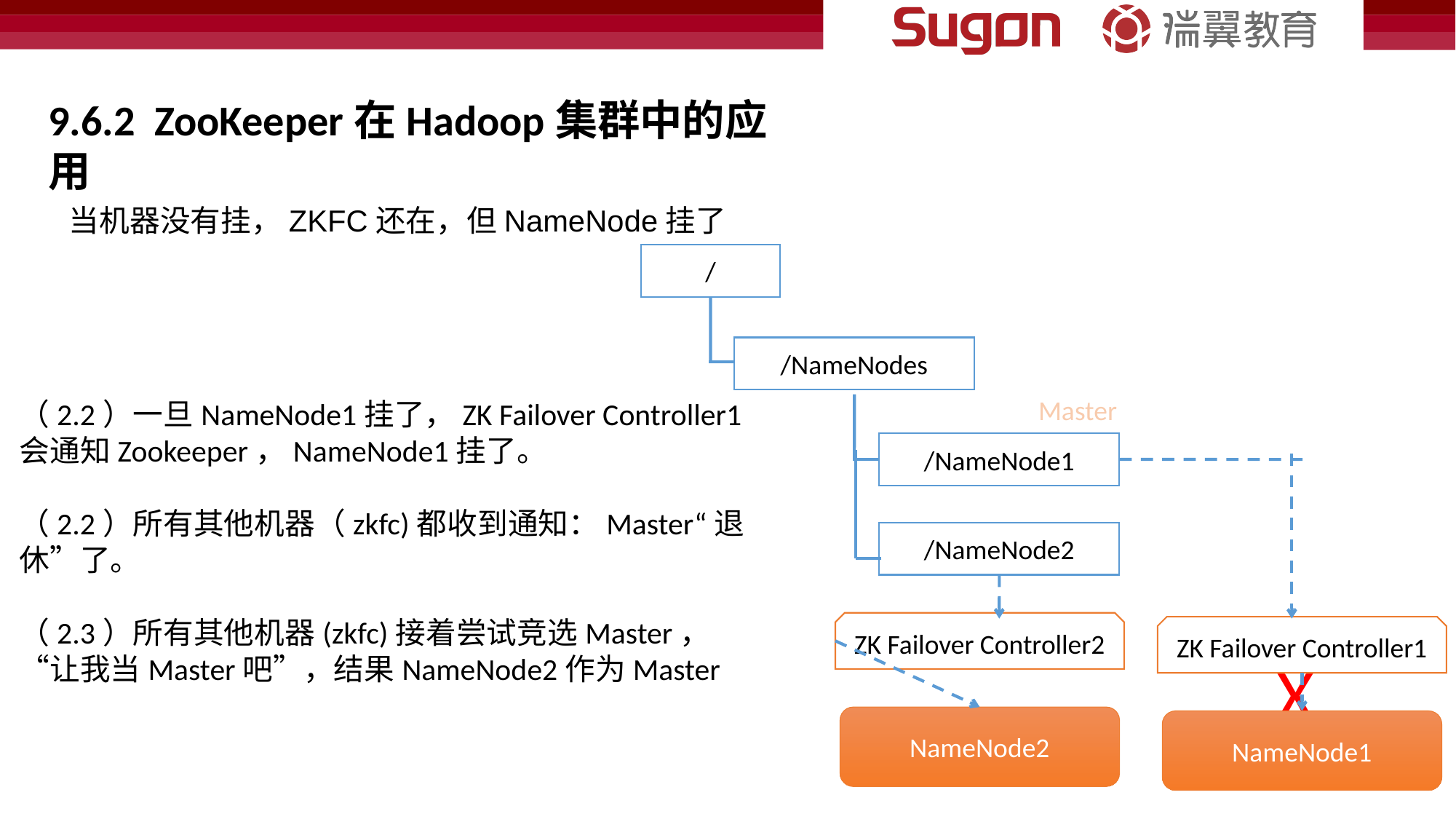

9.6.2  ZooKeeper在Hadoop集群中的应用
当机器没有挂，ZKFC还在，但NameNode挂了
/
/NameNodes
Master
（2.2）一旦NameNode1挂了，ZK Failover Controller1 会通知Zookeeper，NameNode1挂了。

（2.2）所有其他机器（zkfc)都收到通知：Master“退休”了。

（2.3）所有其他机器(zkfc)接着尝试竞选Master，“让我当Master吧”，结果NameNode2作为Master
/NameNode1
/NameNode2
ZK Failover Controller2
ZK Failover Controller1
X
NameNode2
NameNode1
40